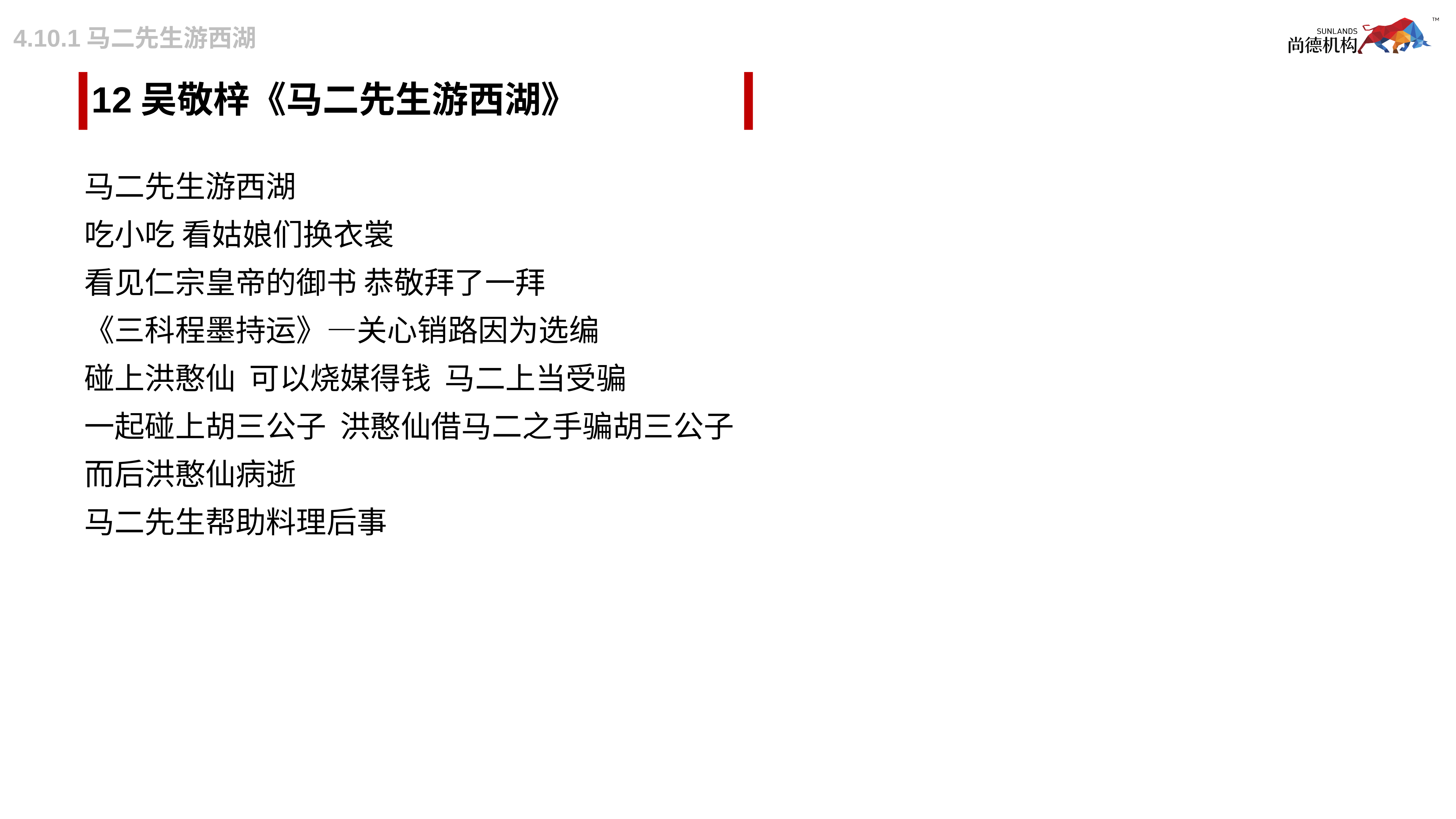

4.10.1马二先生游西湖
12吴敬梓《马二先生游西湖》
马二先生游西湖
吃小吃 看姑娘们换衣裳
看见仁宗皇帝的御书 恭敬拜了一拜
《三科程墨持运》—关心销路因为选编
碰上洪憨仙  可以烧媒得钱  马二上当受骗
一起碰上胡三公子  洪憨仙借马二之手骗胡三公子
而后洪憨仙病逝
马二先生帮助料理后事